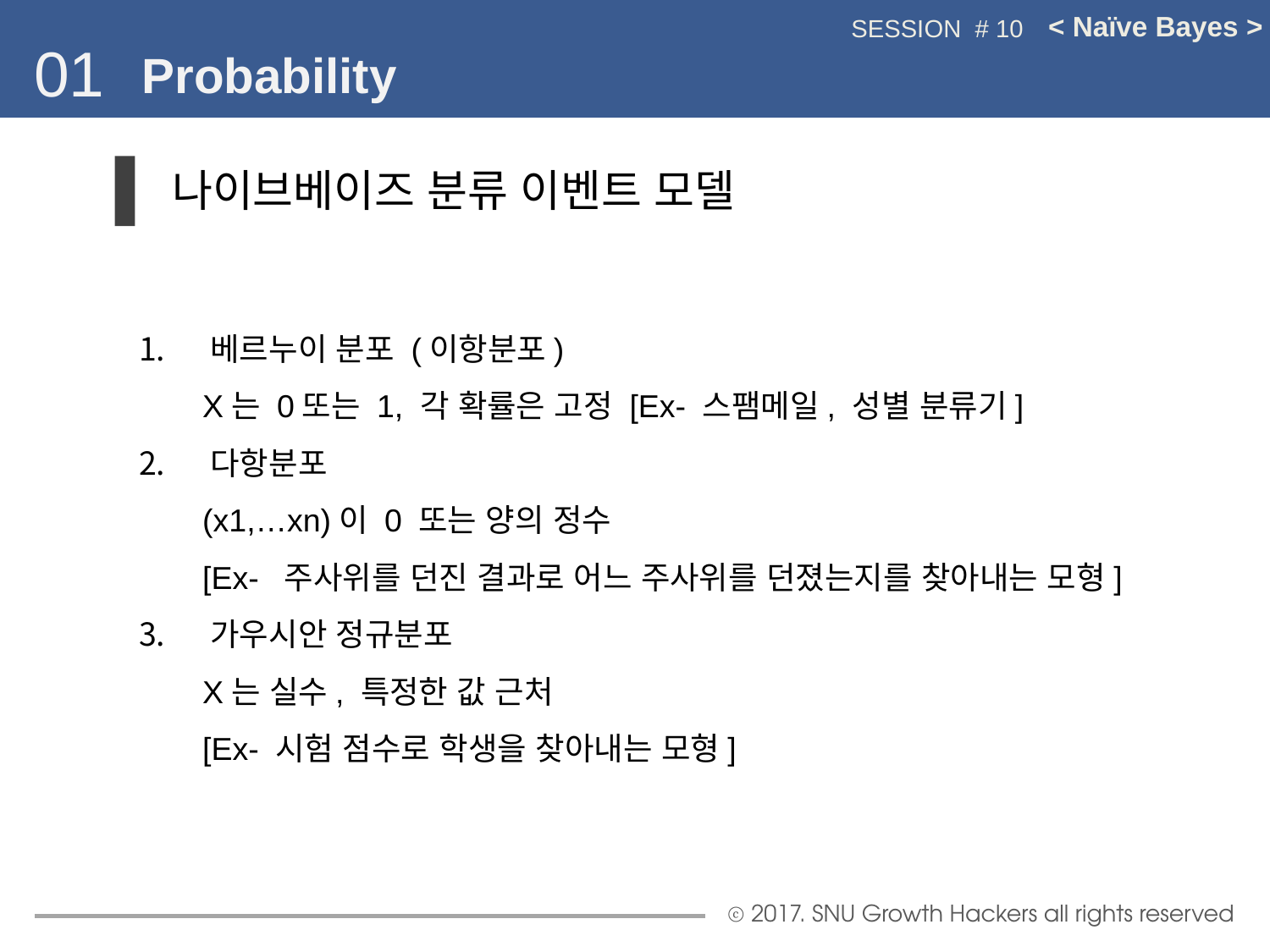

< Naïve Bayes >
SESSION  # 10
01
Probability
나이브베이즈 분류 이벤트 모델

베르누이 분포 (이항분포)
X는 0또는 1, 각 확률은 고정 [Ex- 스팸메일, 성별 분류기]
다항분포
(x1,…xn)이 0 또는 양의 정수
[Ex-  주사위를 던진 결과로 어느 주사위를 던졌는지를 찾아내는 모형]
가우시안 정규분포
X는 실수, 특정한 값 근처
[Ex- 시험 점수로 학생을 찾아내는 모형]
ⓒ 2017. SNU Growth Hackers all rights reserved